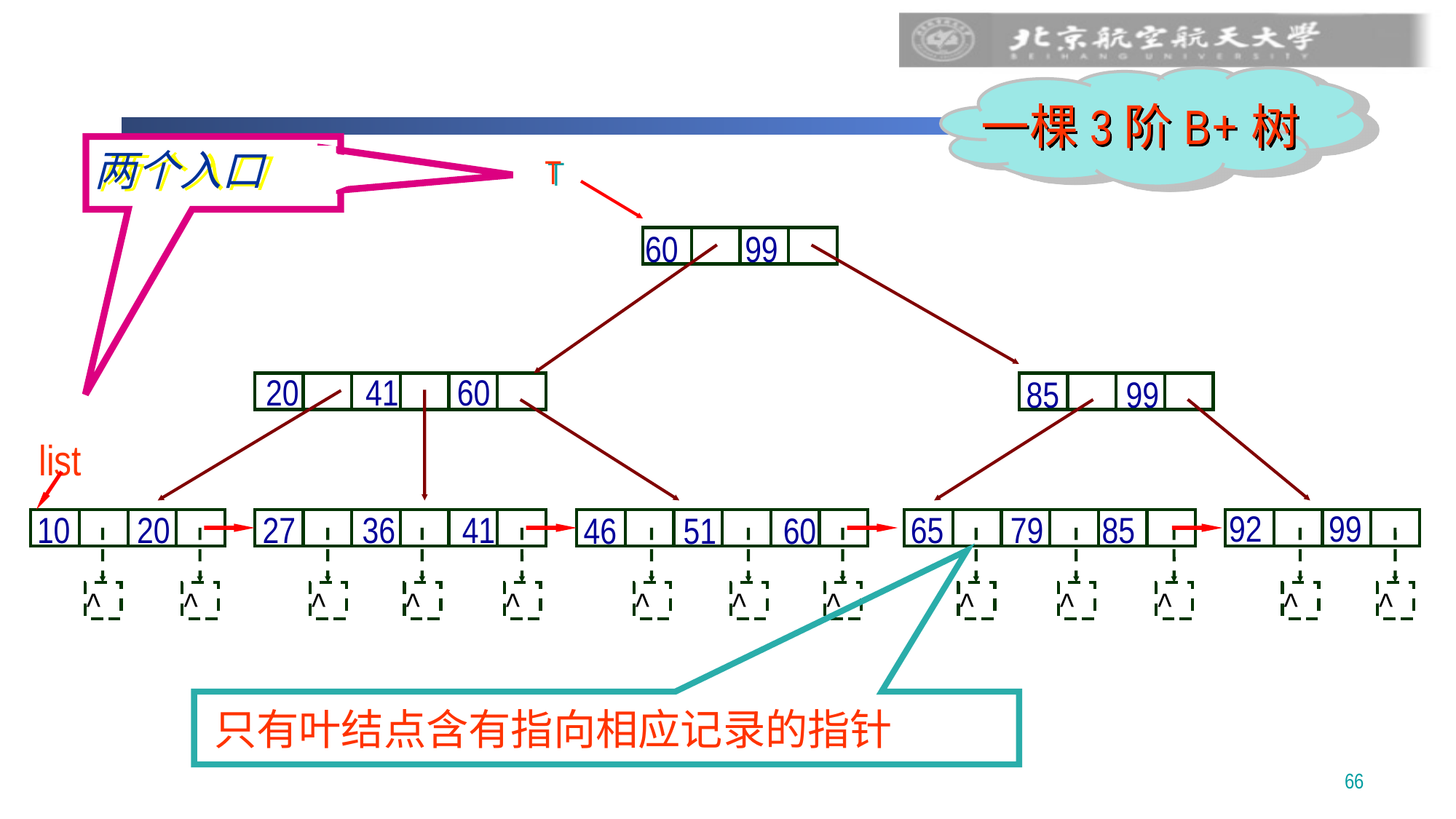

一棵3阶B+树

两个入口

T

60        99

20        41       60
85        99

92        99
10        20
65        79       85
27        36        41
46        51        60

^

^

^

^

^

^

^

^

^

^

^

^

^

list

只有叶结点含有指向相应记录的指针
66